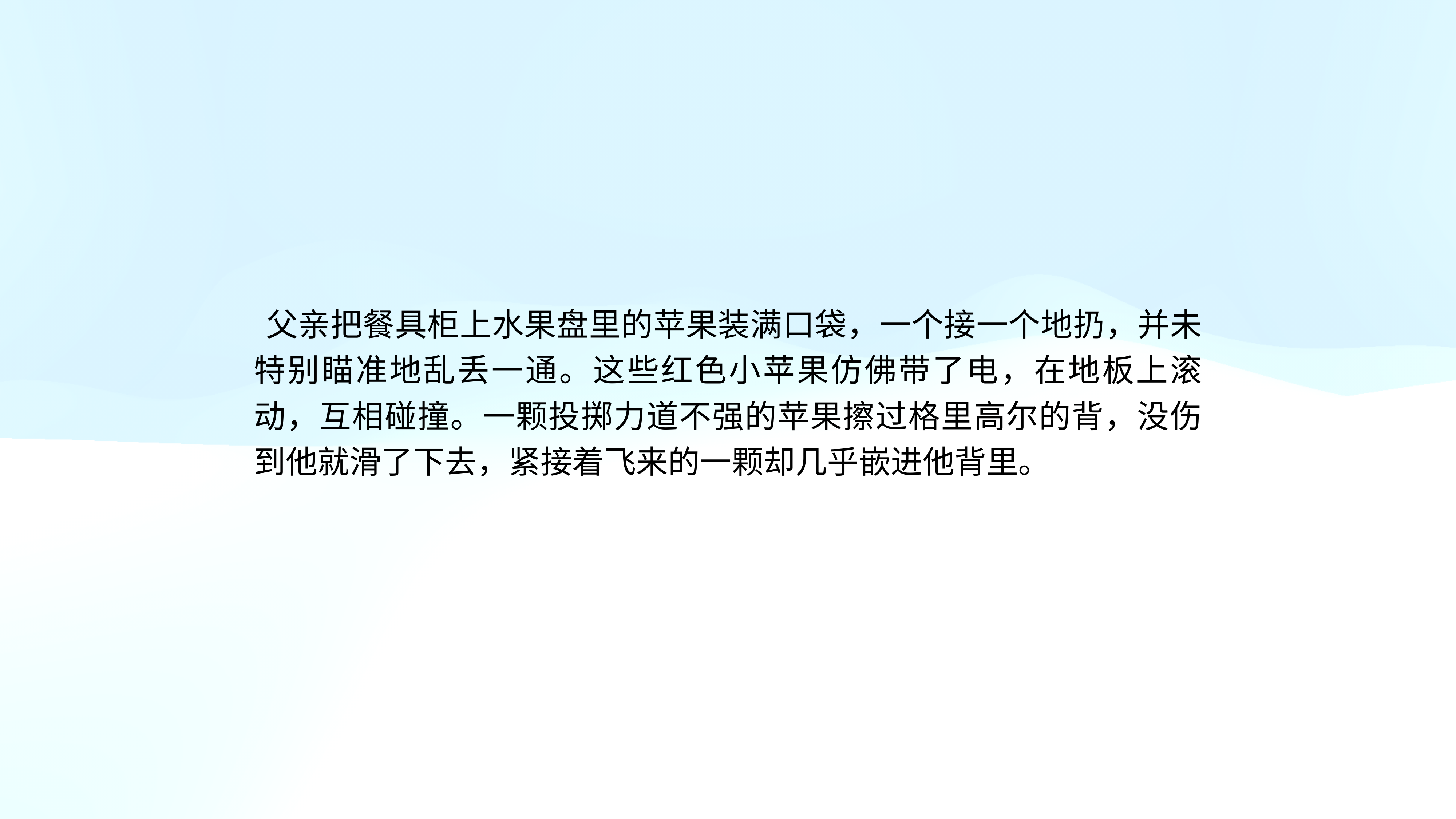

父亲把餐具柜上水果盘里的苹果装满口袋，一个接一个地扔，并未特别瞄准地乱丢一通。这些红色小苹果仿佛带了电，在地板上滚动，互相碰撞。一颗投掷力道不强的苹果擦过格里高尔的背，没伤到他就滑了下去，紧接着飞来的一颗却几乎嵌进他背里。